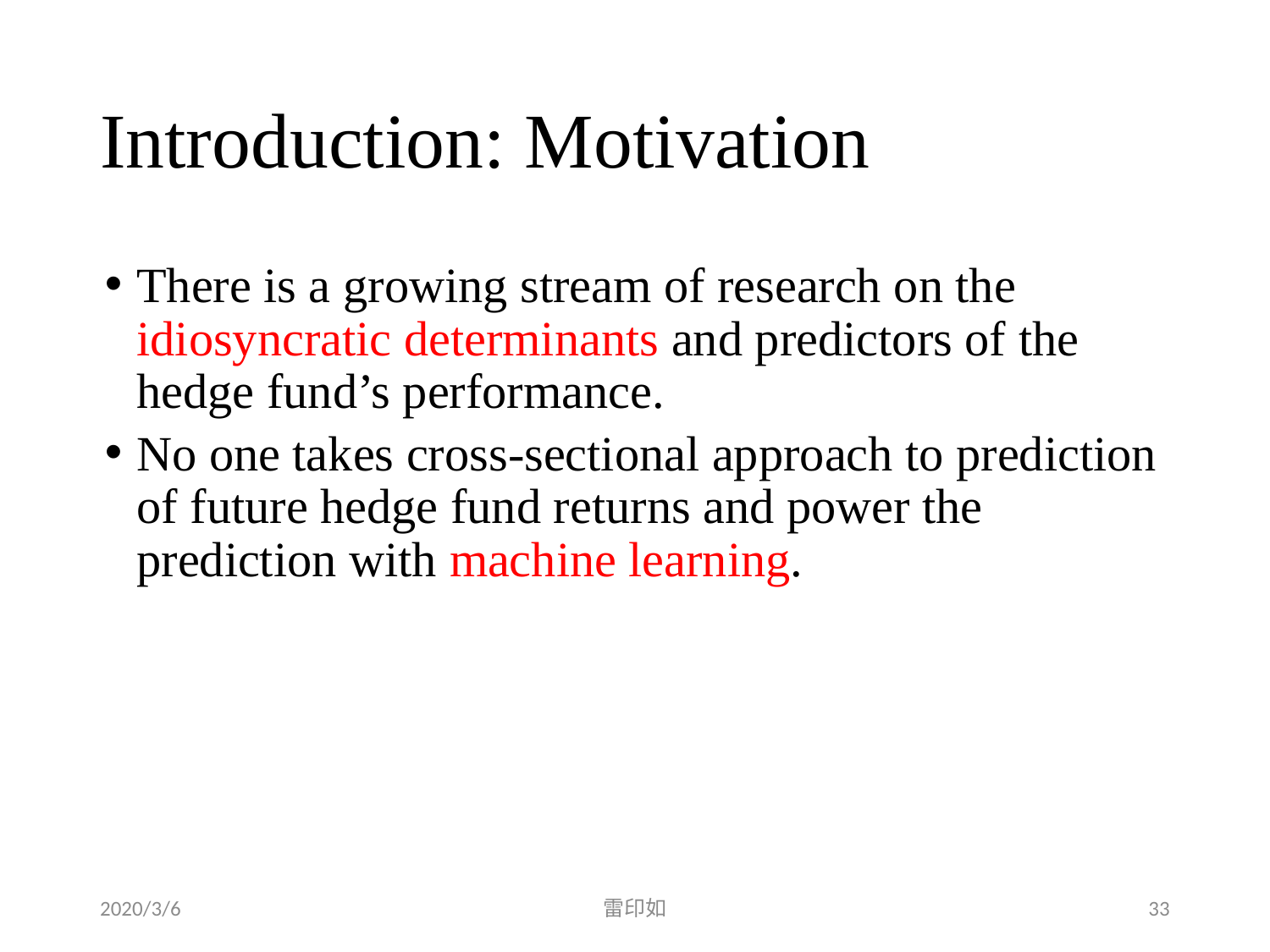

# Introduction: Motivation
There is a growing stream of research on the idiosyncratic determinants and predictors of the hedge fund’s performance.
No one takes cross-sectional approach to prediction of future hedge fund returns and power the prediction with machine learning.
2020/3/6
雷印如
33